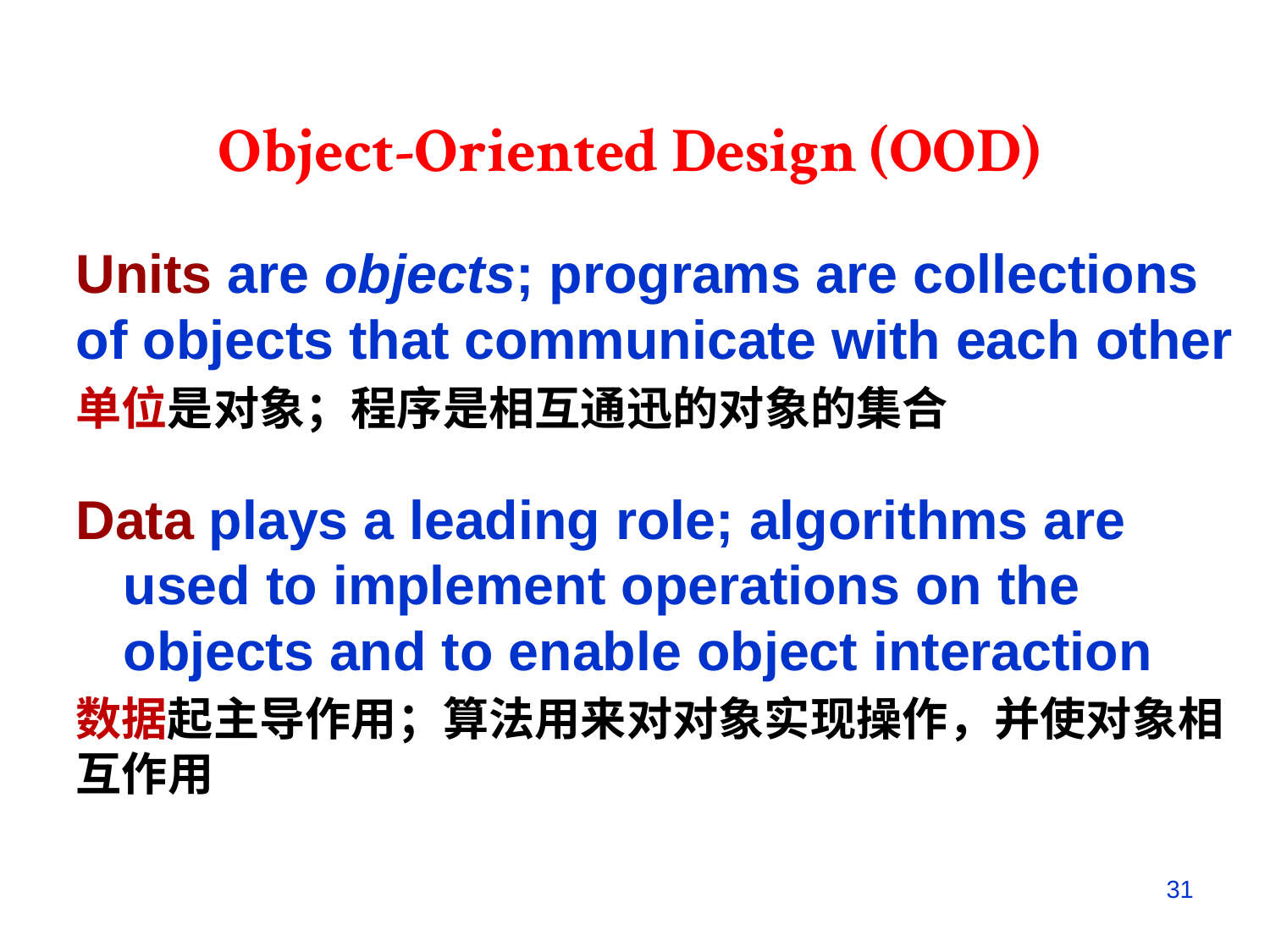

Object-Oriented Design (OOD)
Units are objects; programs are collections of objects that communicate with each other
单位是对象；程序是相互通迅的对象的集合

Data plays a leading role; algorithms are used to implement operations on the objects and to enable object interaction
数据起主导作用；算法用来对对象实现操作，并使对象相互作用
31